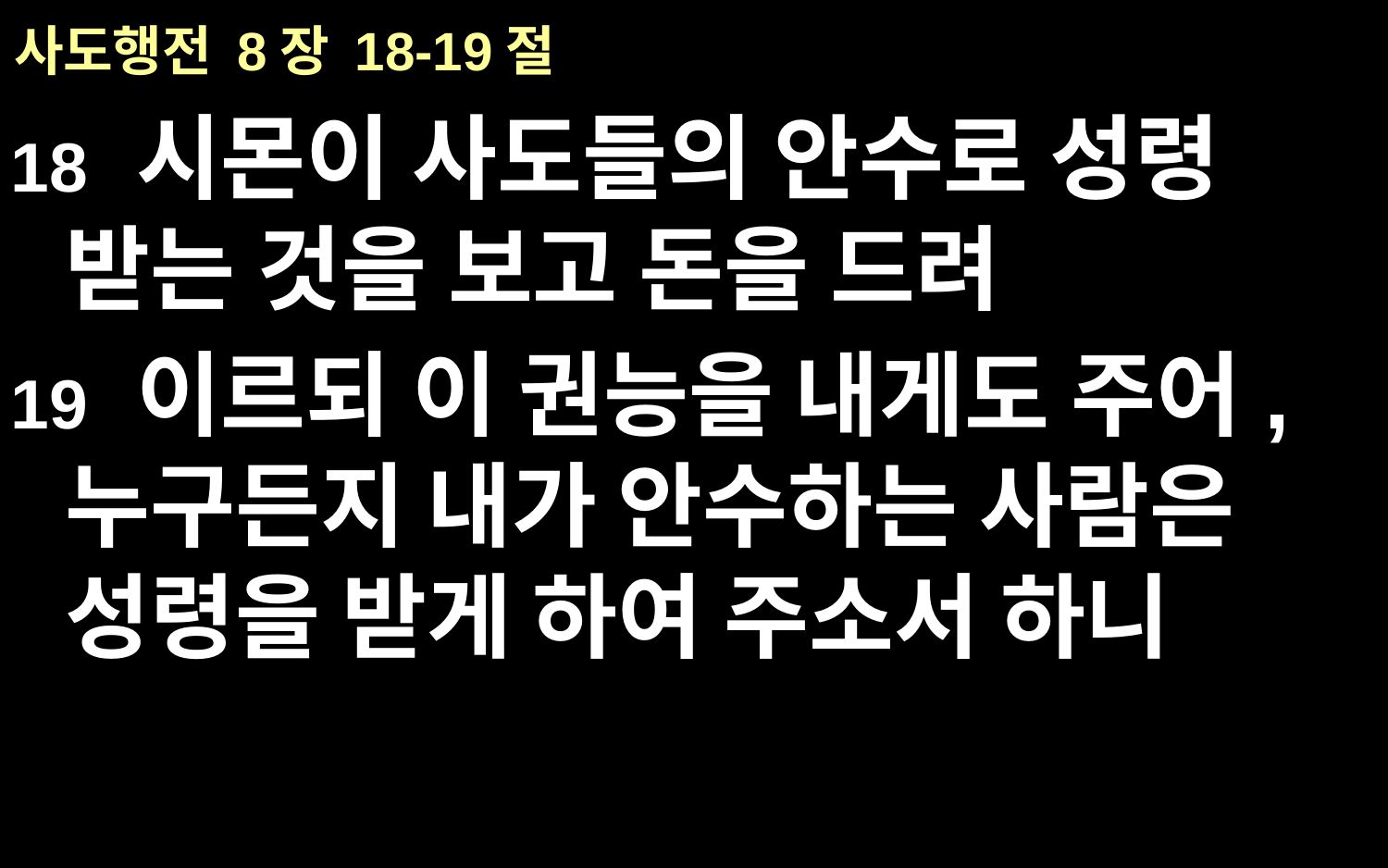

# 사도행전 8장 18-19절
18 시몬이 사도들의 안수로 성령 받는 것을 보고 돈을 드려
19 이르되 이 권능을 내게도 주어, 누구든지 내가 안수하는 사람은 성령을 받게 하여 주소서 하니